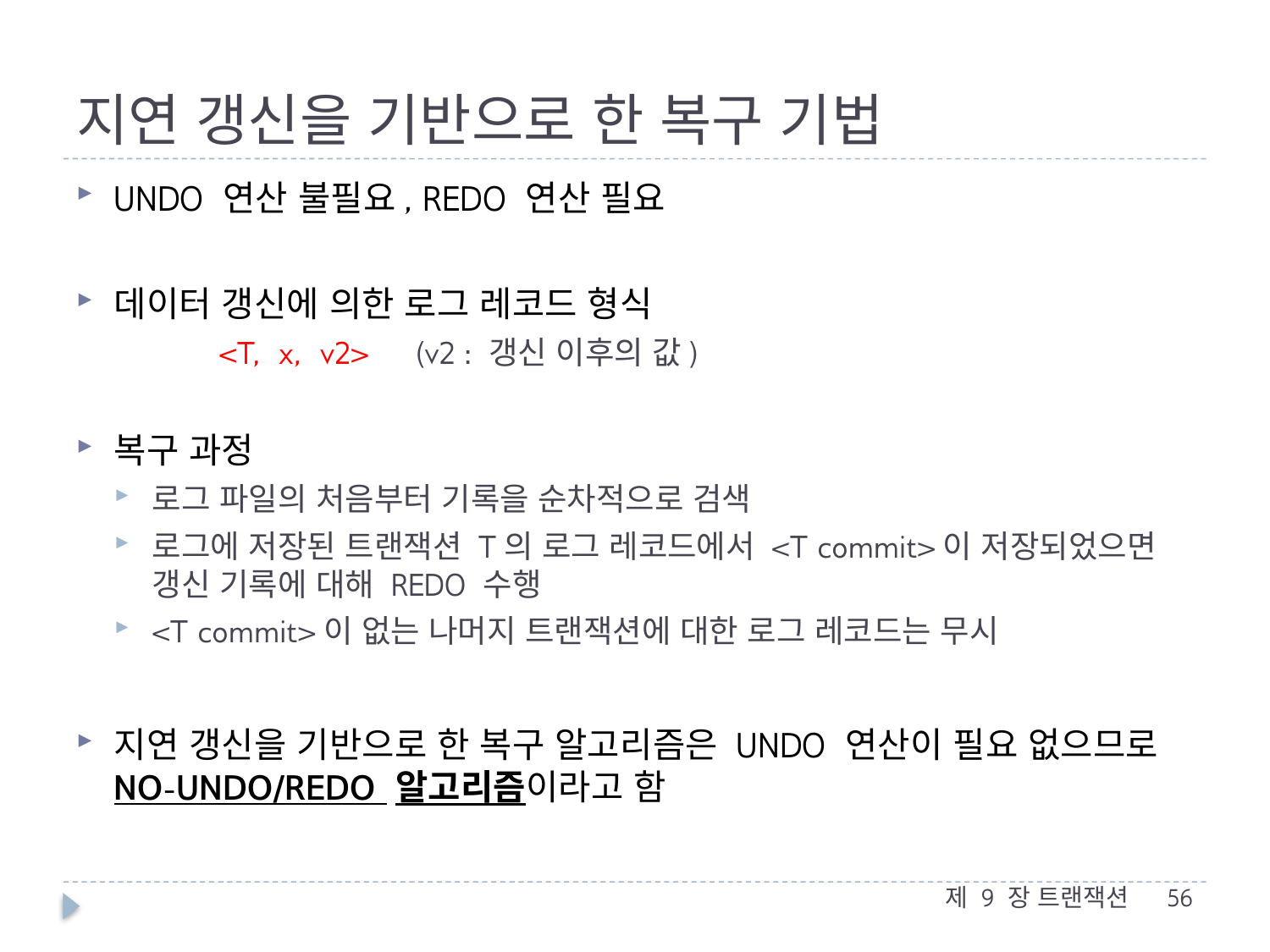

# 지연 갱신을 기반으로 한 복구 기법
UNDO 연산 불필요, REDO 연산 필요

데이터 갱신에 의한 로그 레코드 형식
           <T,  x,  v2>     (v2 : 갱신 이후의 값)

복구 과정
로그 파일의 처음부터 기록을 순차적으로 검색
로그에 저장된 트랜잭션 T의 로그 레코드에서 <T commit>이 저장되었으면 갱신 기록에 대해 REDO 수행
<T commit>이 없는 나머지 트랜잭션에 대한 로그 레코드는 무시

지연 갱신을 기반으로 한 복구 알고리즘은 UNDO 연산이 필요 없으므로 NO-UNDO/REDO 알고리즘이라고 함

제 9 장 트랜잭션
56